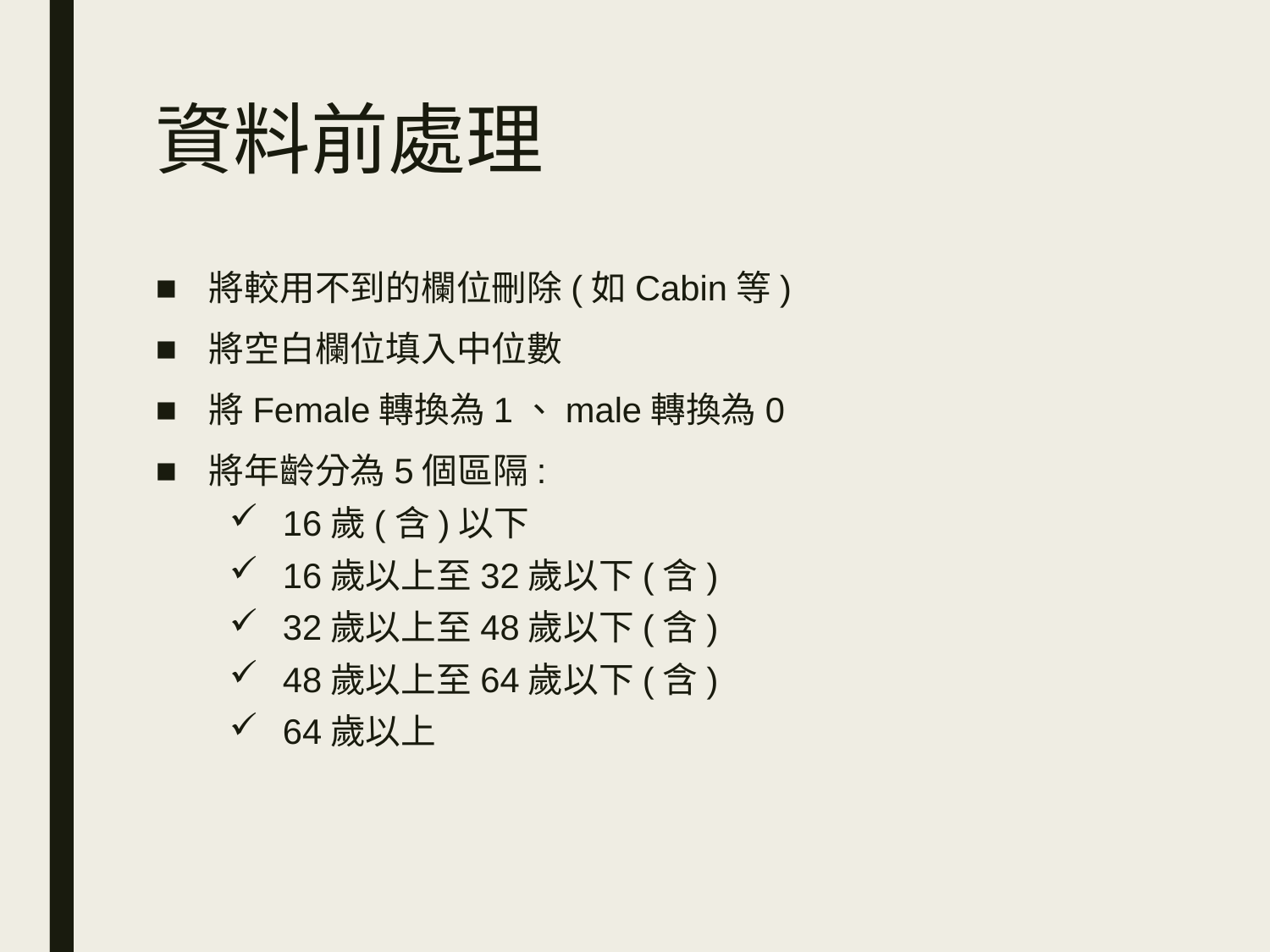

# 資料前處理
將較用不到的欄位刪除(如Cabin等)
將空白欄位填入中位數
將Female轉換為1、male轉換為0
將年齡分為5個區隔:
16歲(含)以下
16歲以上至32歲以下(含)
32歲以上至48歲以下(含)
48歲以上至64歲以下(含)
64歲以上